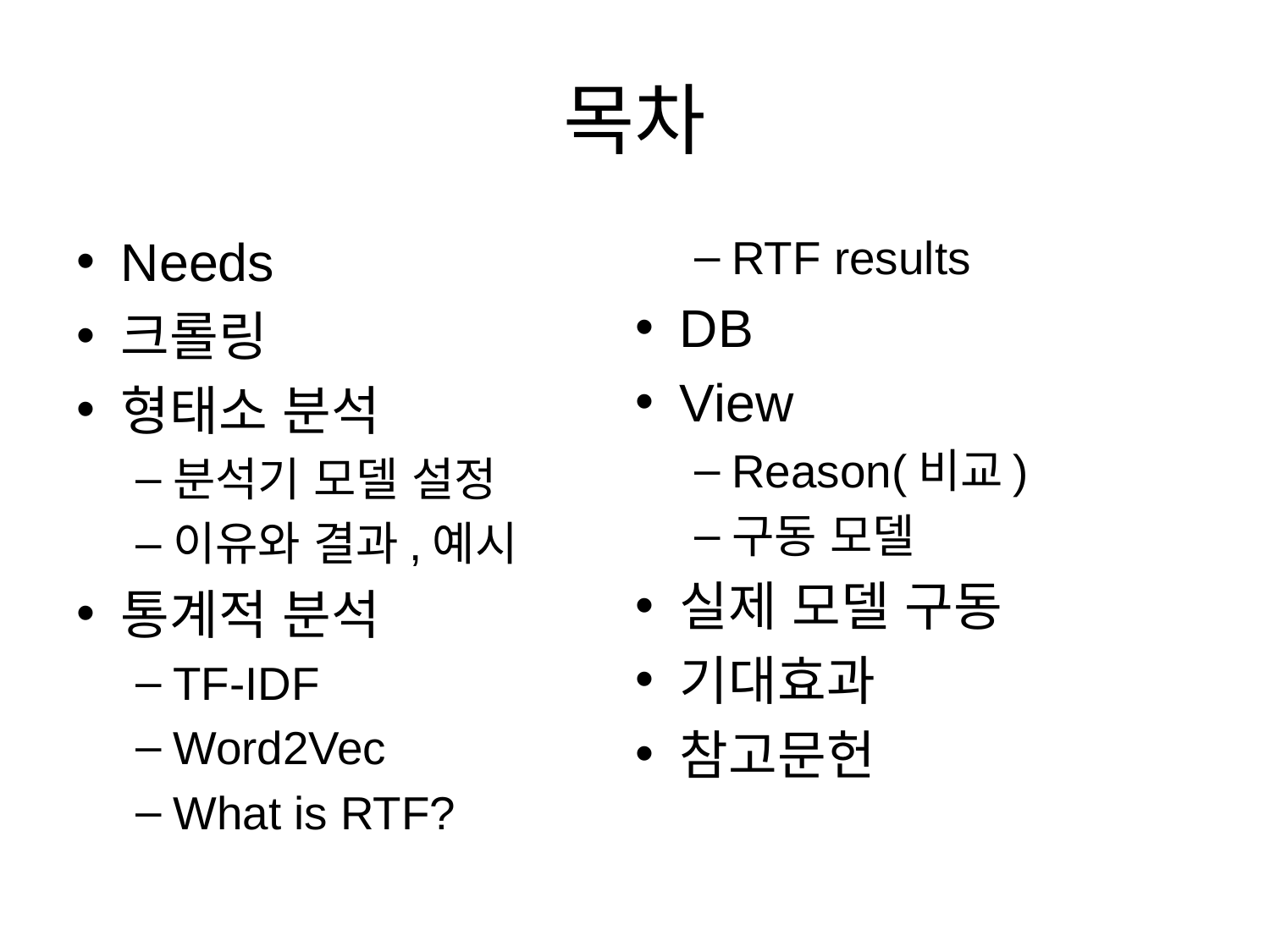

# 목차
Needs
크롤링
형태소 분석
분석기 모델 설정
이유와 결과,예시
통계적 분석
TF-IDF
Word2Vec
What is RTF?
RTF results
DB
View
Reason(비교)
구동 모델
실제 모델 구동
기대효과
참고문헌